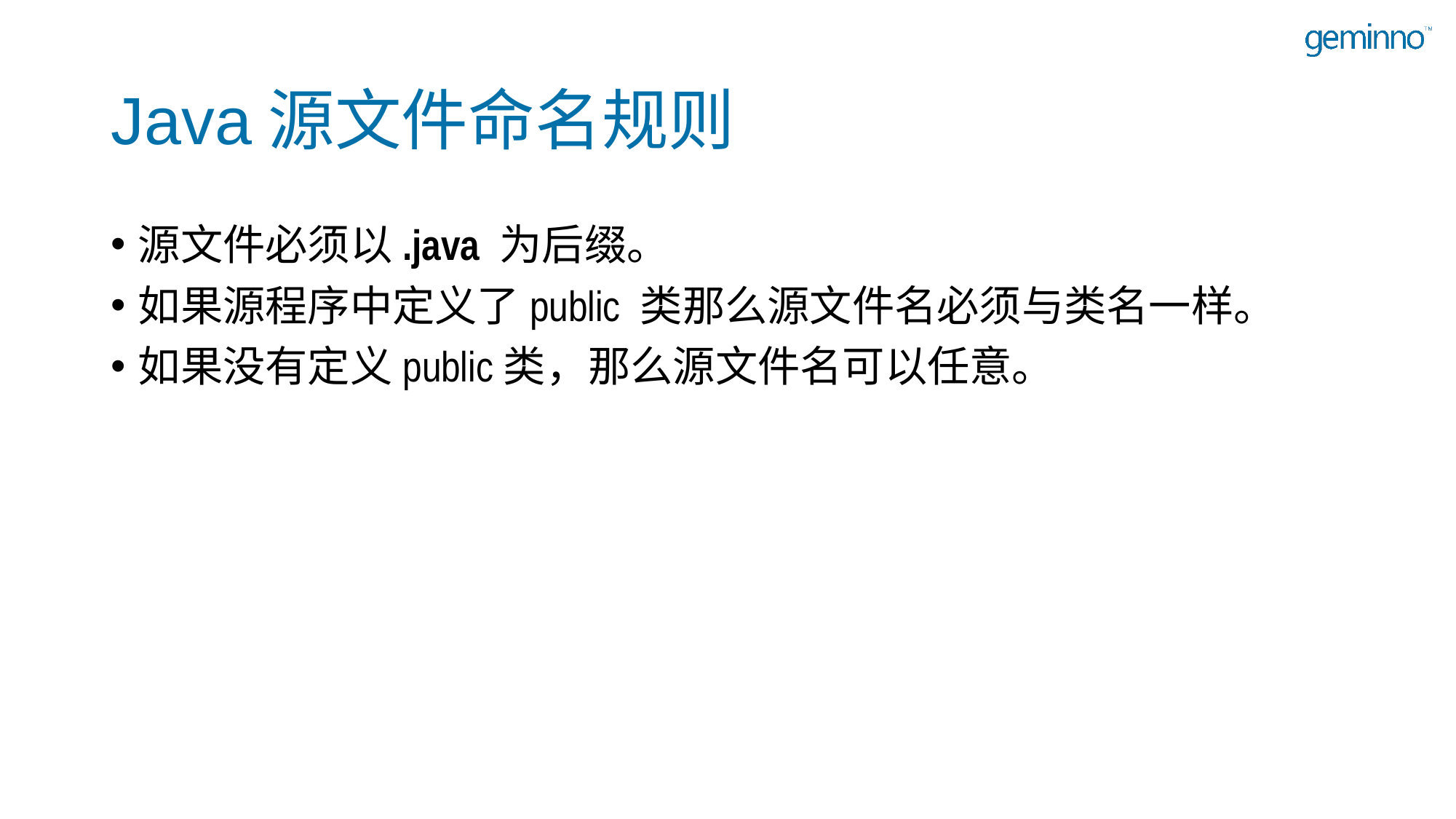

# Java源文件命名规则
源文件必须以.java 为后缀。
如果源程序中定义了public 类那么源文件名必须与类名一样。
如果没有定义public类，那么源文件名可以任意。